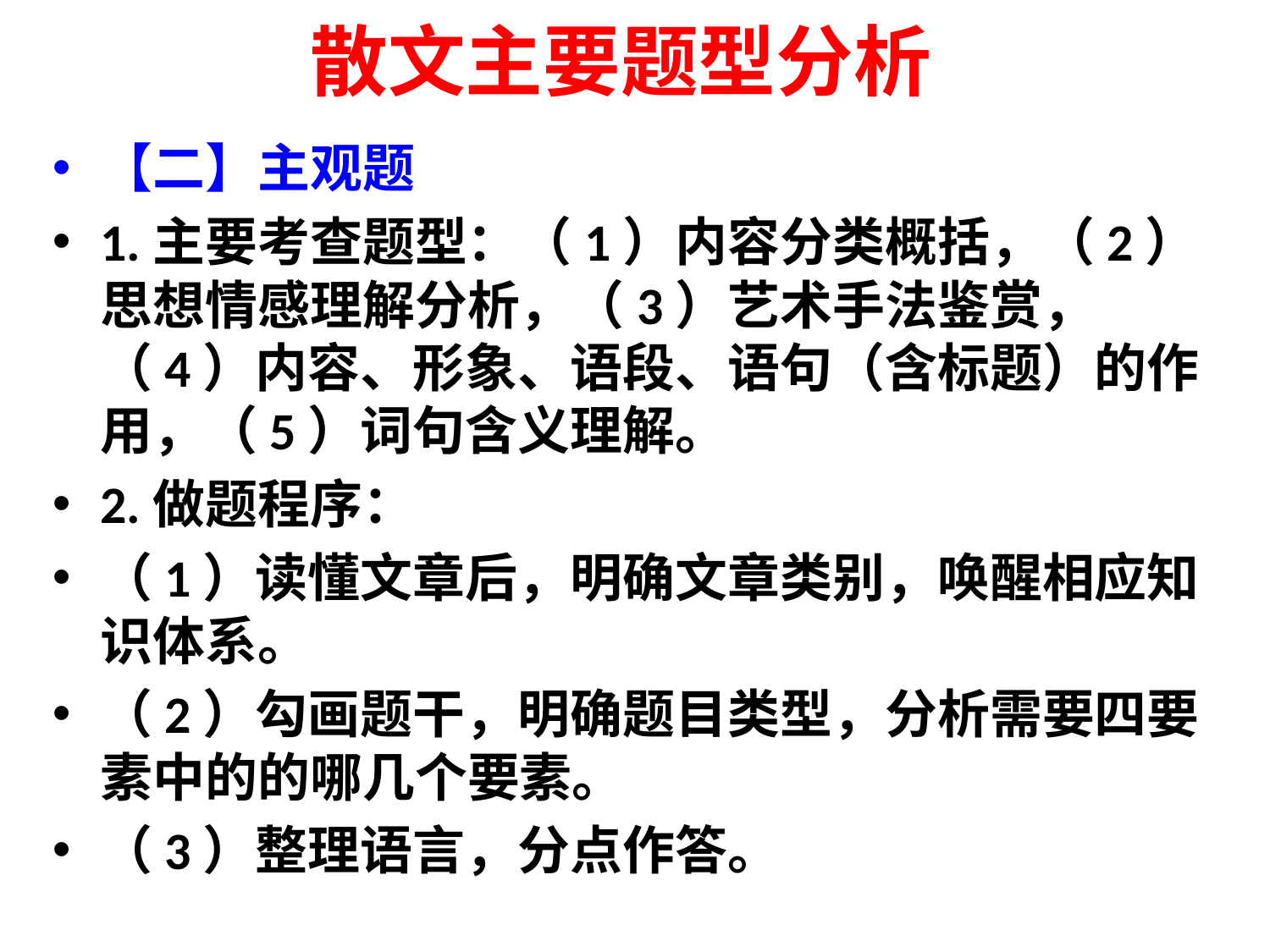

# 散文主要题型分析
【二】主观题
1.主要考查题型：（1）内容分类概括，（2）思想情感理解分析，（3）艺术手法鉴赏，（4）内容、形象、语段、语句（含标题）的作用，（5）词句含义理解。
2.做题程序：
（1）读懂文章后，明确文章类别，唤醒相应知识体系。
（2）勾画题干，明确题目类型，分析需要四要素中的的哪几个要素。
（3）整理语言，分点作答。